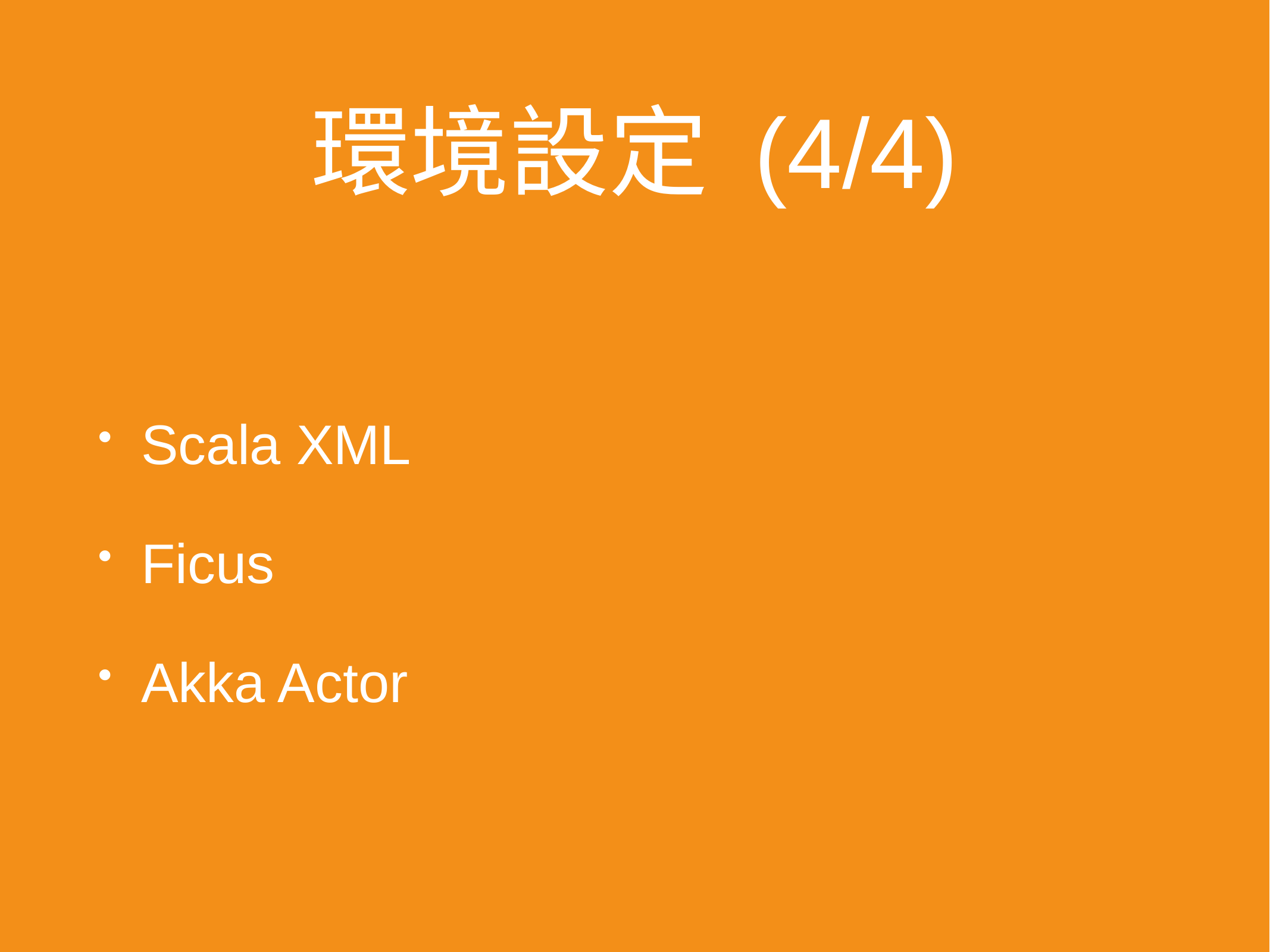

# 環境設定 (4/4)
Scala XML
Ficus
Akka Actor